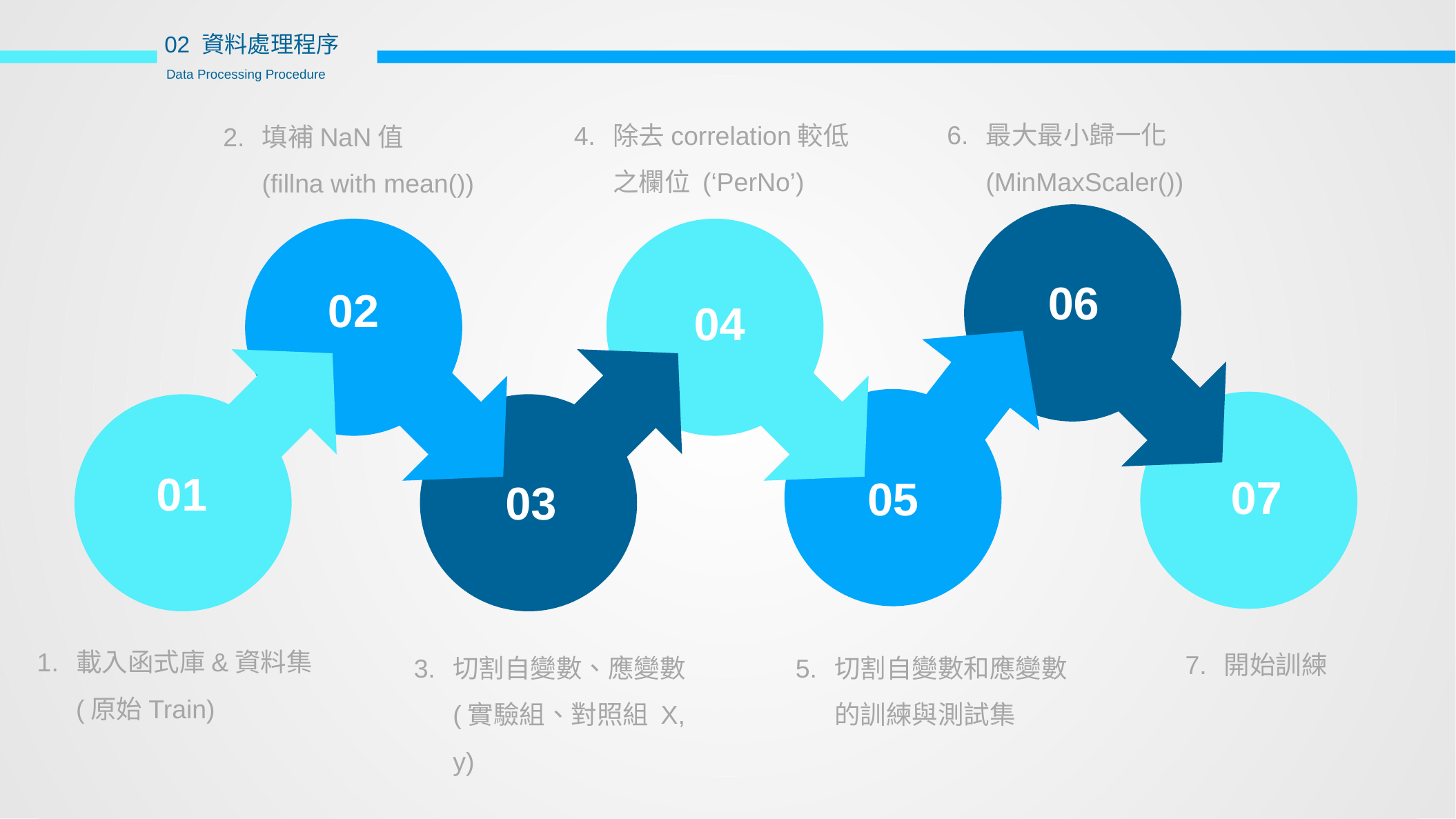

02 資料處理程序

Data Processing Procedure
最大最小歸一化 (MinMaxScaler())
除去correlation較低之欄位 (‘PerNo’)
填補NaN值
(fillna with mean())

06
02
04

01
07
05
03
載入函式庫&資料集 (原始Train)
開始訓練
切割自變數、應變數 (實驗組、對照組 X, y)
切割自變數和應變數的訓練與測試集